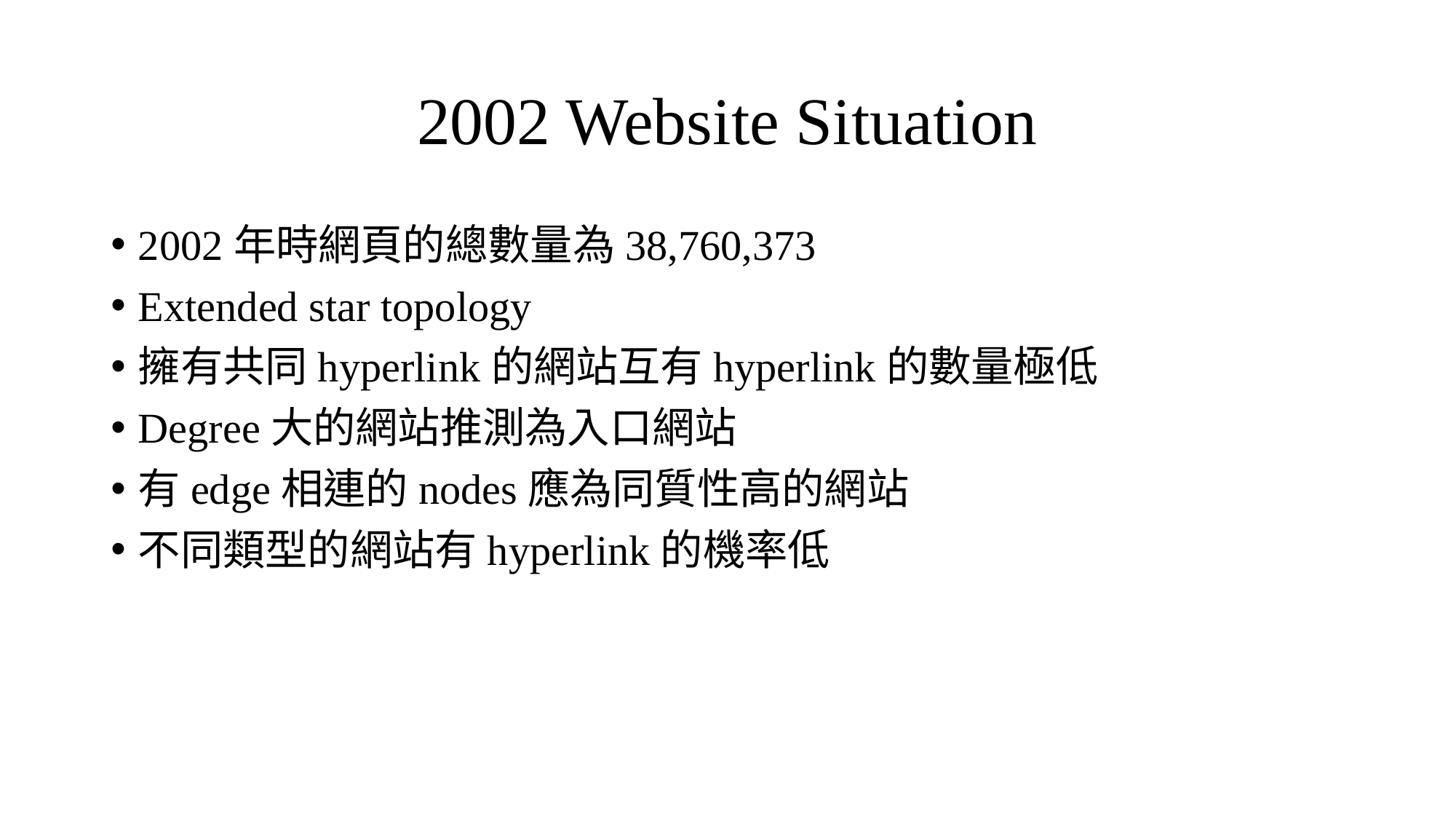

# 2002 Website Situation
2002年時網頁的總數量為38,760,373
Extended star topology
擁有共同hyperlink的網站互有hyperlink的數量極低
Degree大的網站推測為入口網站
有edge相連的nodes應為同質性高的網站
不同類型的網站有hyperlink的機率低